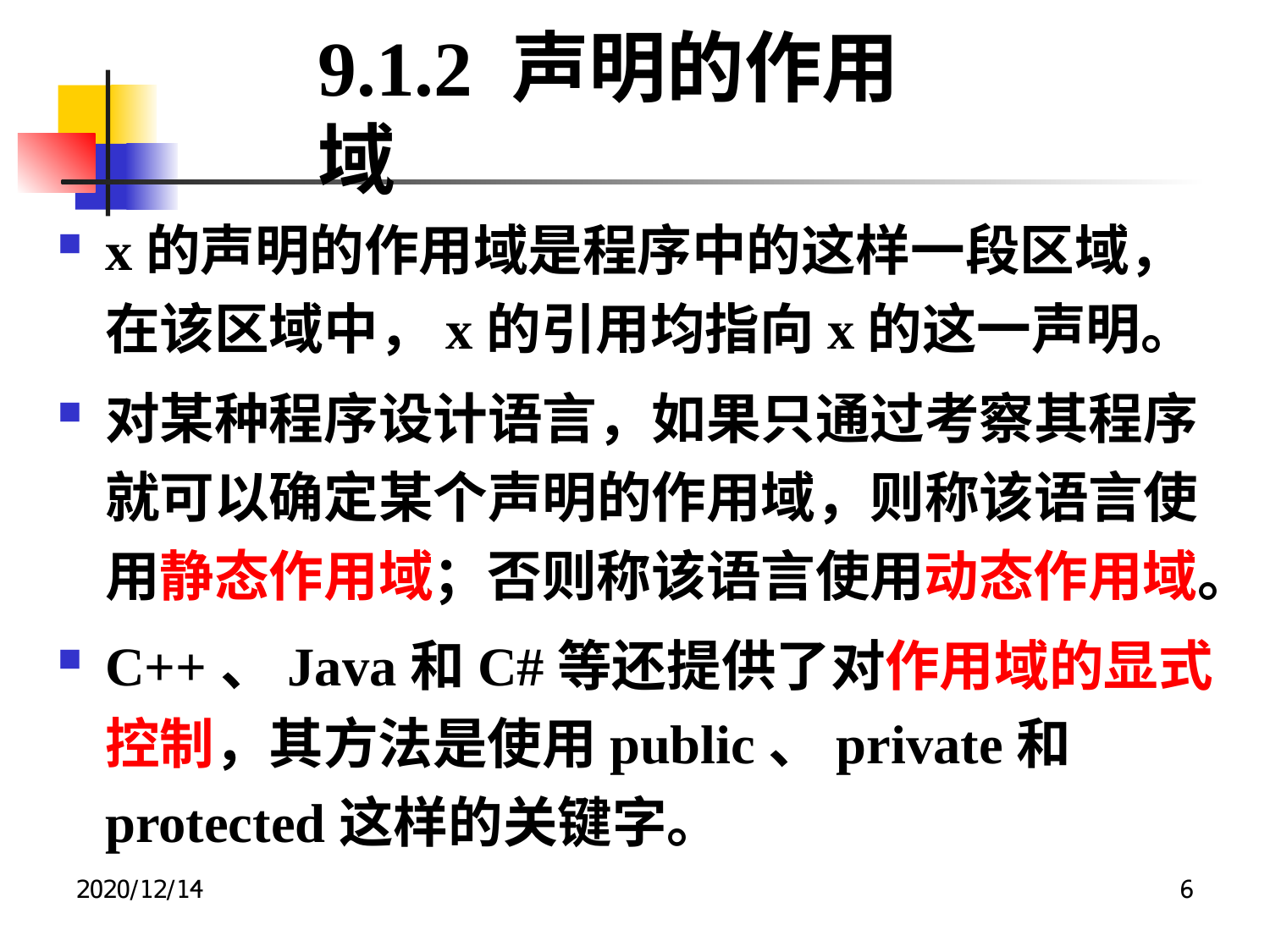

9.1.2 声明的作用域
x的声明的作用域是程序中的这样一段区域，在该区域中，x的引用均指向x的这一声明。
对某种程序设计语言，如果只通过考察其程序就可以确定某个声明的作用域，则称该语言使用静态作用域；否则称该语言使用动态作用域。
C++、Java和C#等还提供了对作用域的显式控制，其方法是使用public、private和protected这样的关键字。
2020/12/14
6